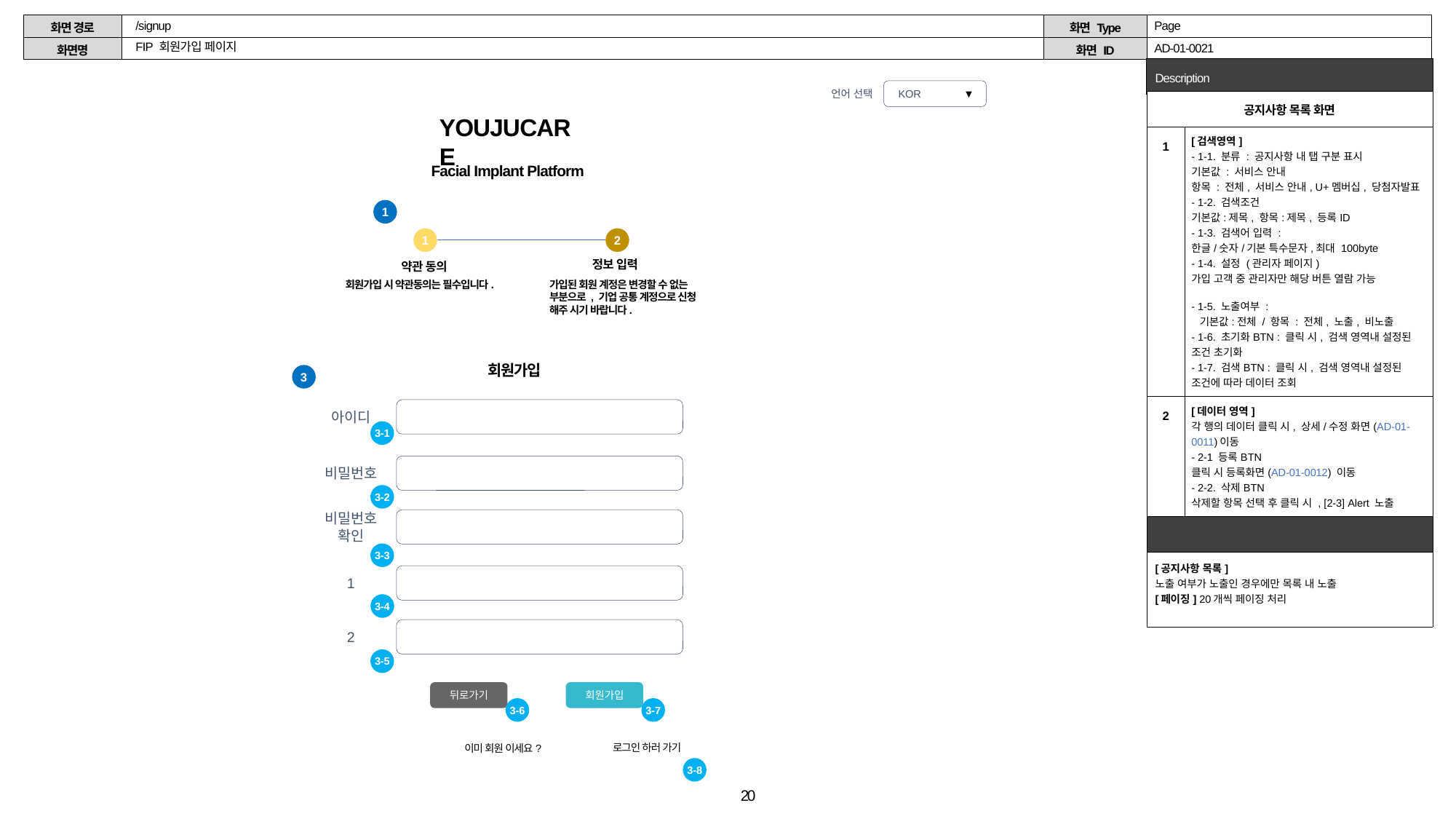

| 2025.01.09\_v0. |
| --- |
| 1월9일 발표 후 수정 사항 정리 |
/signup
Page
FIP 회원가입 페이지
AD-01-0021
| Alert / Confirm / Validation |  |
| --- | --- |
| 1 | 1-7. 조회값 없음 조건에 맞는 데이터가 없습니다. |
| 2 | 2-2. 상단고정 선택한 항목을 상단 고정 하시겠습니까? 예 : 선택 항목 최상단에 고정처리 후 목록 화면으로 이동   아니오 : Confirm 종료. 현 페이지 유지 2-3. 삭제 선택한 항목을 삭제하시겠습니까? 예 : 선택 항목 삭제 처리 후 목록 화면으로 이동   아니오 : Confirm 종료. 현 페이지 유지 |
언어 선택
           ▼
KOR
| 공지사항 목록 화면 |  |
| --- | --- |
| 1 | [검색영역] - 1-1. 분류 : 공지사항 내 탭 구분 표시 기본값 : 서비스 안내 항목 : 전체, 서비스 안내, U+멤버십, 당첨자발표 - 1-2. 검색조건 기본값:제목, 항목:제목, 등록ID - 1-3. 검색어 입력 : 한글/숫자/기본 특수문자,최대 100byte - 1-4. 설정 (관리자 페이지) 가입 고객 중 관리자만 해당 버튼 열람 가능 - 1-5. 노출여부 : 기본값:전체 / 항목 : 전체, 노출, 비노출 - 1-6. 초기화BTN : 클릭 시, 검색 영역내 설정된 조건 초기화 - 1-7. 검색BTN : 클릭 시, 검색 영역내 설정된 조건에 따라 데이터 조회 |
| 2 | [데이터 영역] 각 행의 데이터 클릭 시, 상세/수정 화면(AD-01-0011)이동 - 2-1 등록BTN 클릭 시 등록화면(AD-01-0012) 이동 - 2-2. 삭제BTN 삭제할 항목 선택 후 클릭 시 , [2-3] Alert 노출 |
| Note |  |
| [공지사항 목록] 노출 여부가 노출인 경우에만 목록 내 노출 [페이징] 20개씩 페이징 처리 |  |
YOUJUCARE
Facial Implant Platform
1
1
2
정보 입력
약관 동의
가입된 회원 계정은 변경할 수 없는 부분으로 , 기업 공통 계정으로 신청 해주 시기 바랍니다.
회원가입 시 약관동의는 필수입니다.
회원가입
3

아이디
3-1

비밀번호
3-2

비밀번호
확인
3-3

1
3-4

2
3-5
뒤로가기
회원가입
3-6
3-7
로그인 하러 가기
이미 회원 이세요?
3-8